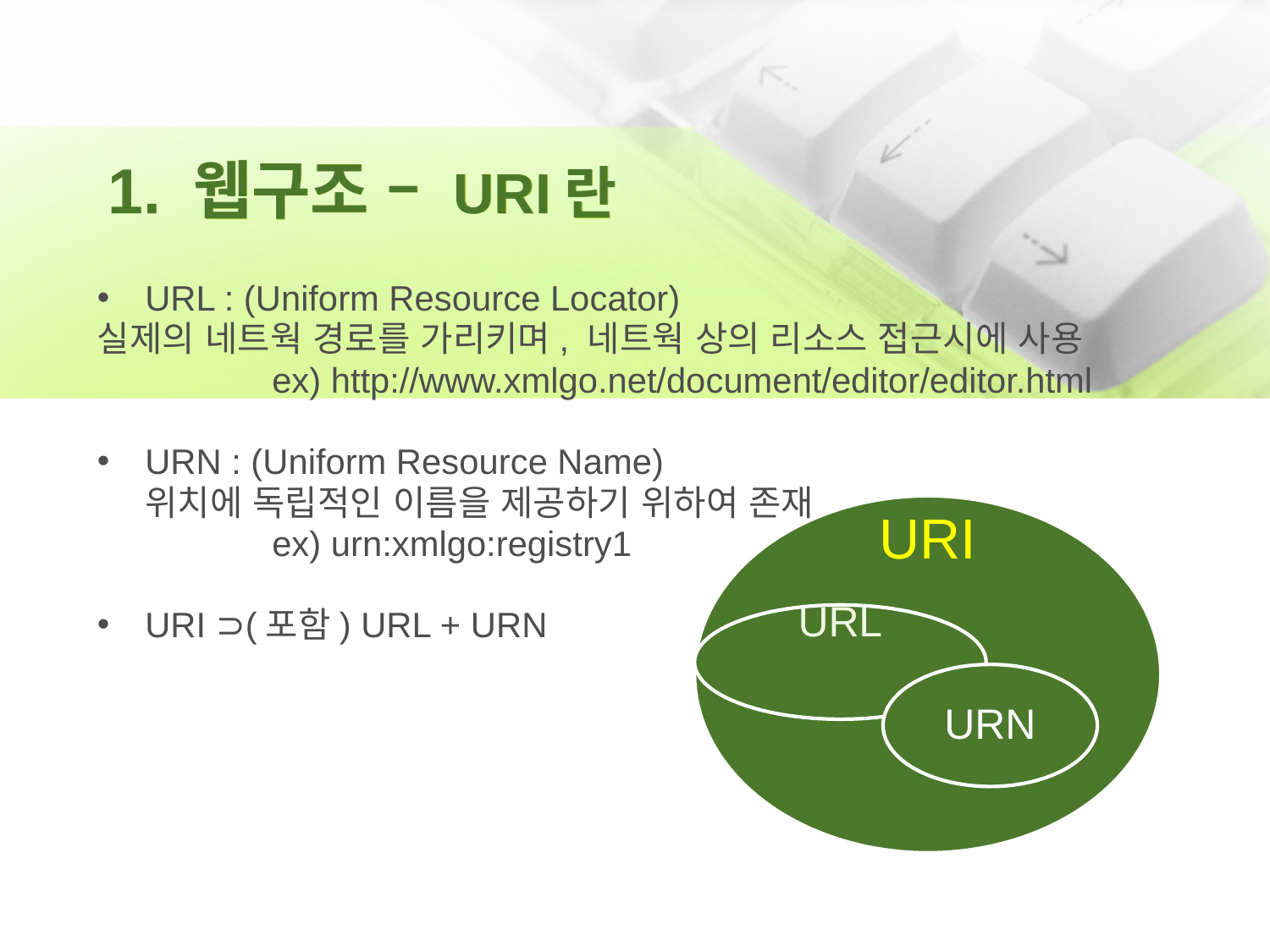

# 1. 웹구조 – URI란
URL : (Uniform Resource Locator)
실제의 네트웍 경로를 가리키며, 네트웍 상의 리소스 접근시에 사용
		ex) http://www.xmlgo.net/document/editor/editor.html

URN : (Uniform Resource Name)
	위치에 독립적인 이름을 제공하기 위하여 존재
		ex) urn:xmlgo:registry1

URI ⊃(포함) URL + URN

URI
URL
URN